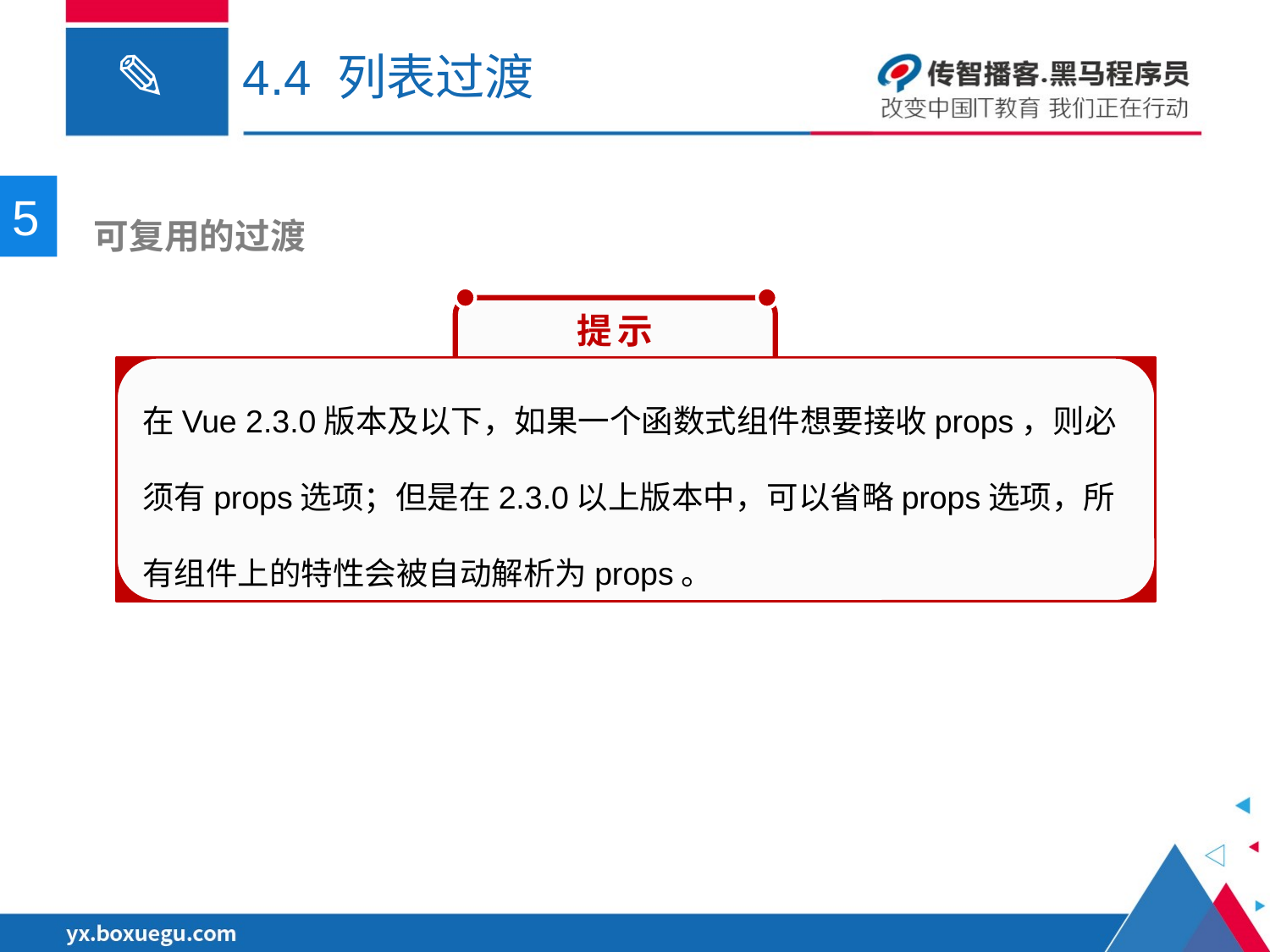

# 4.4 列表过渡

5
  可复用的过渡

　提示

在Vue 2.3.0版本及以下，如果一个函数式组件想要接收props，则必须有props选项；但是在2.3.0以上版本中，可以省略props选项，所有组件上的特性会被自动解析为props。